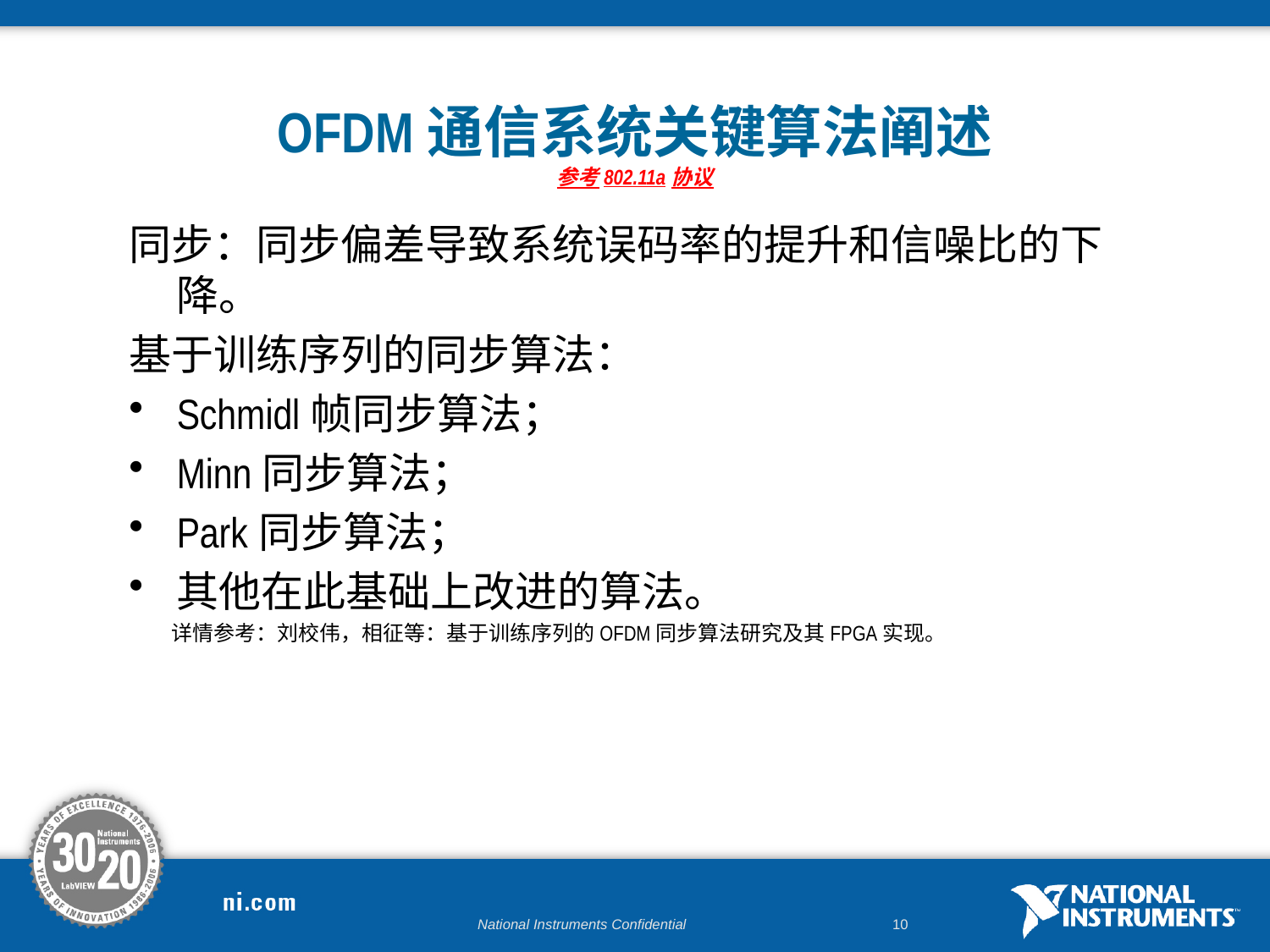

# OFDM通信系统关键算法阐述 参考802.11a协议
同步：同步偏差导致系统误码率的提升和信噪比的下降。
基于训练序列的同步算法：
Schmidl帧同步算法；
Minn同步算法；
Park同步算法；
其他在此基础上改进的算法。
        详情参考：刘校伟，相征等：基于训练序列的OFDM同步算法研究及其FPGA实现。